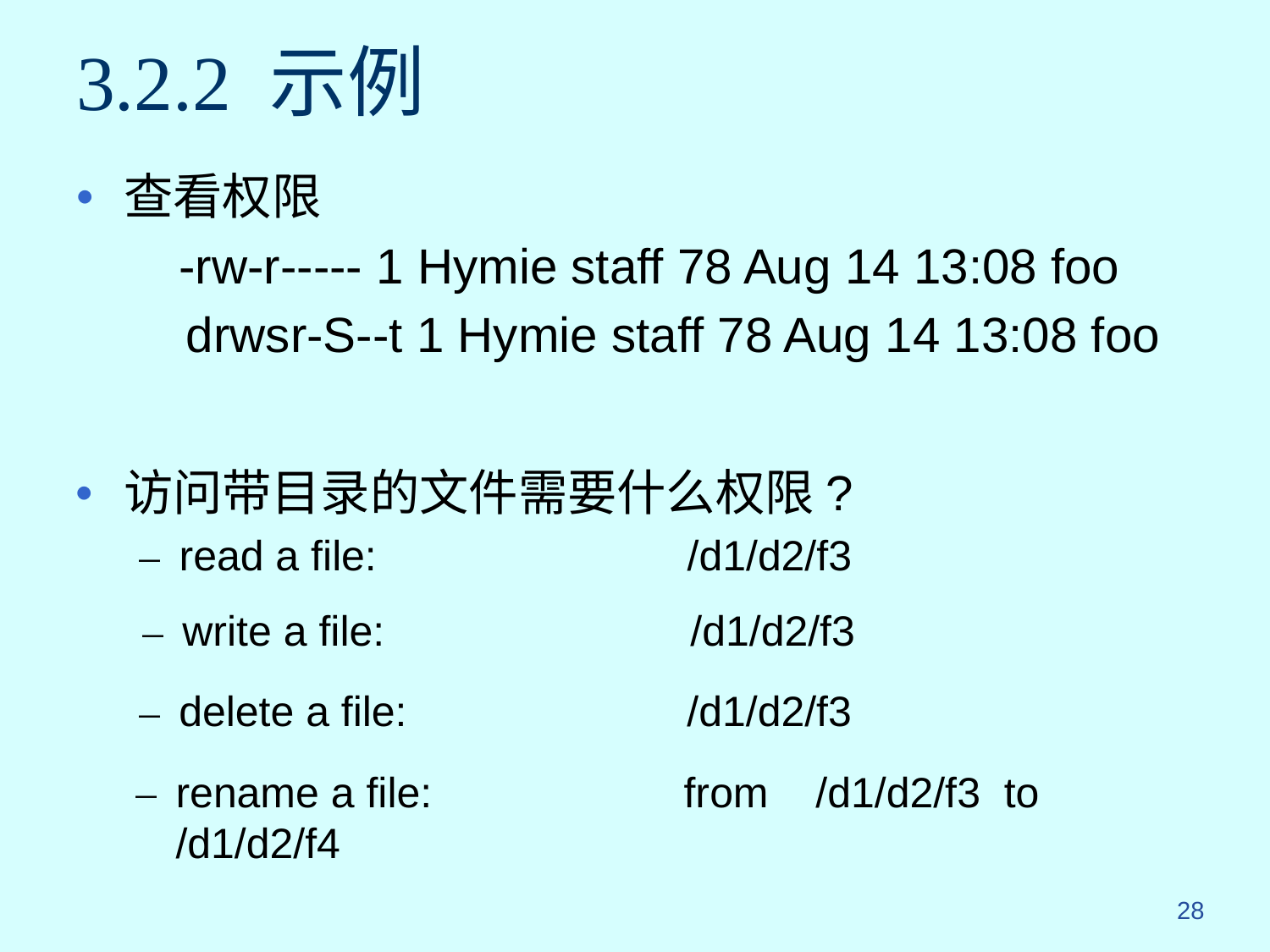

# 3.2.2 示例
查看权限
	    -rw-r----- 1 Hymie staff 78 Aug 14 13:08 foo
        drwsr-S--t 1 Hymie staff 78 Aug 14 13:08 foo
访问带目录的文件需要什么权限?
read a file:  			/d1/d2/f3
write a file:			/d1/d2/f3
delete a file:			/d1/d2/f3
rename a file:		from    /d1/d2/f3  to /d1/d2/f4
28
28